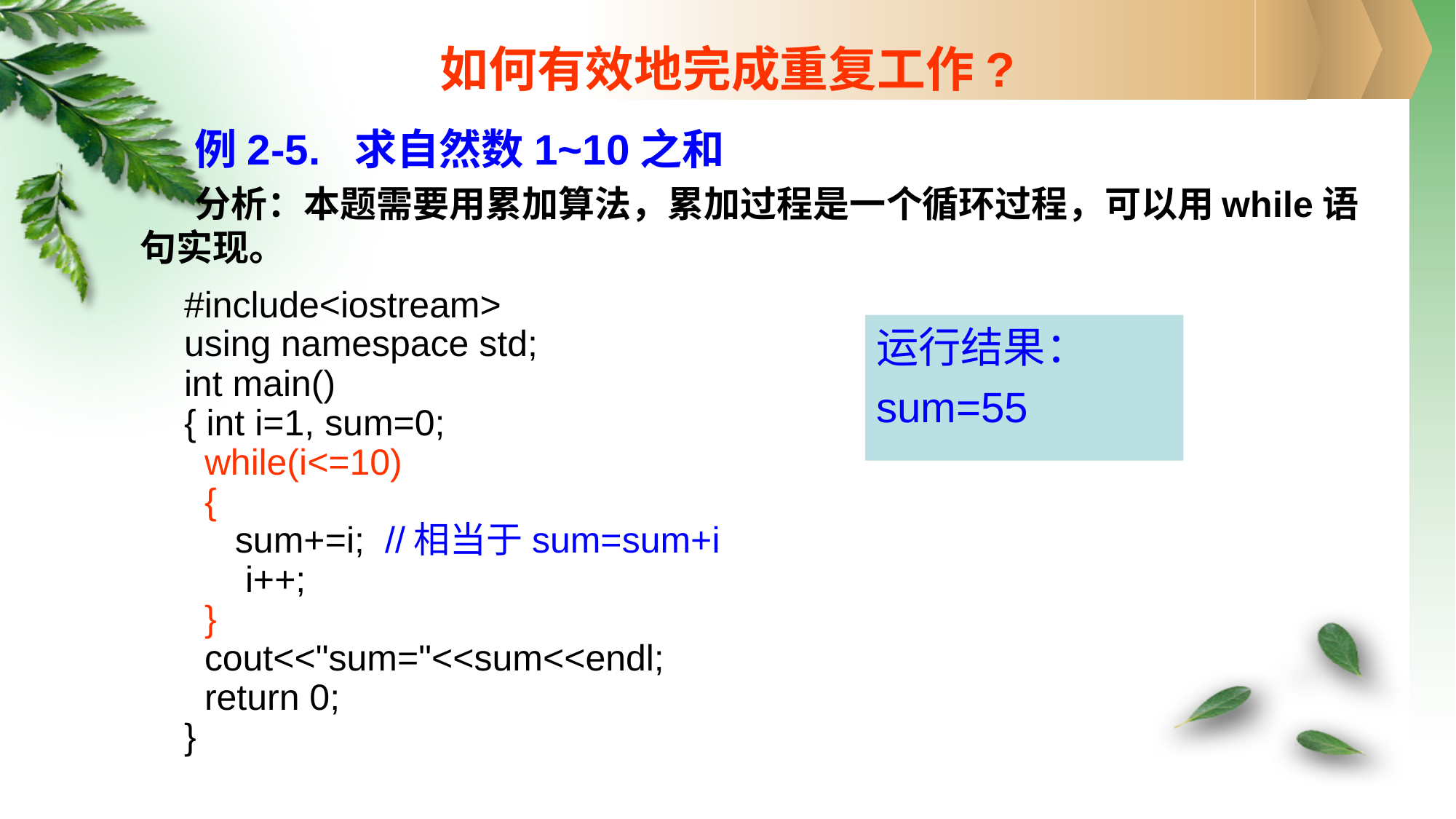

# 如何有效地完成重复工作?
例2-5.  求自然数1~10之和
分析：本题需要用累加算法，累加过程是一个循环过程，可以用while语句实现。
#include<iostream>
using namespace std;
int main()
{ int i=1, sum=0;
  while(i<=10)
  {
     sum+=i;  //相当于sum=sum+i
      i++;
  }
  cout<<"sum="<<sum<<endl;
  return 0;
}
运行结果：
sum=55